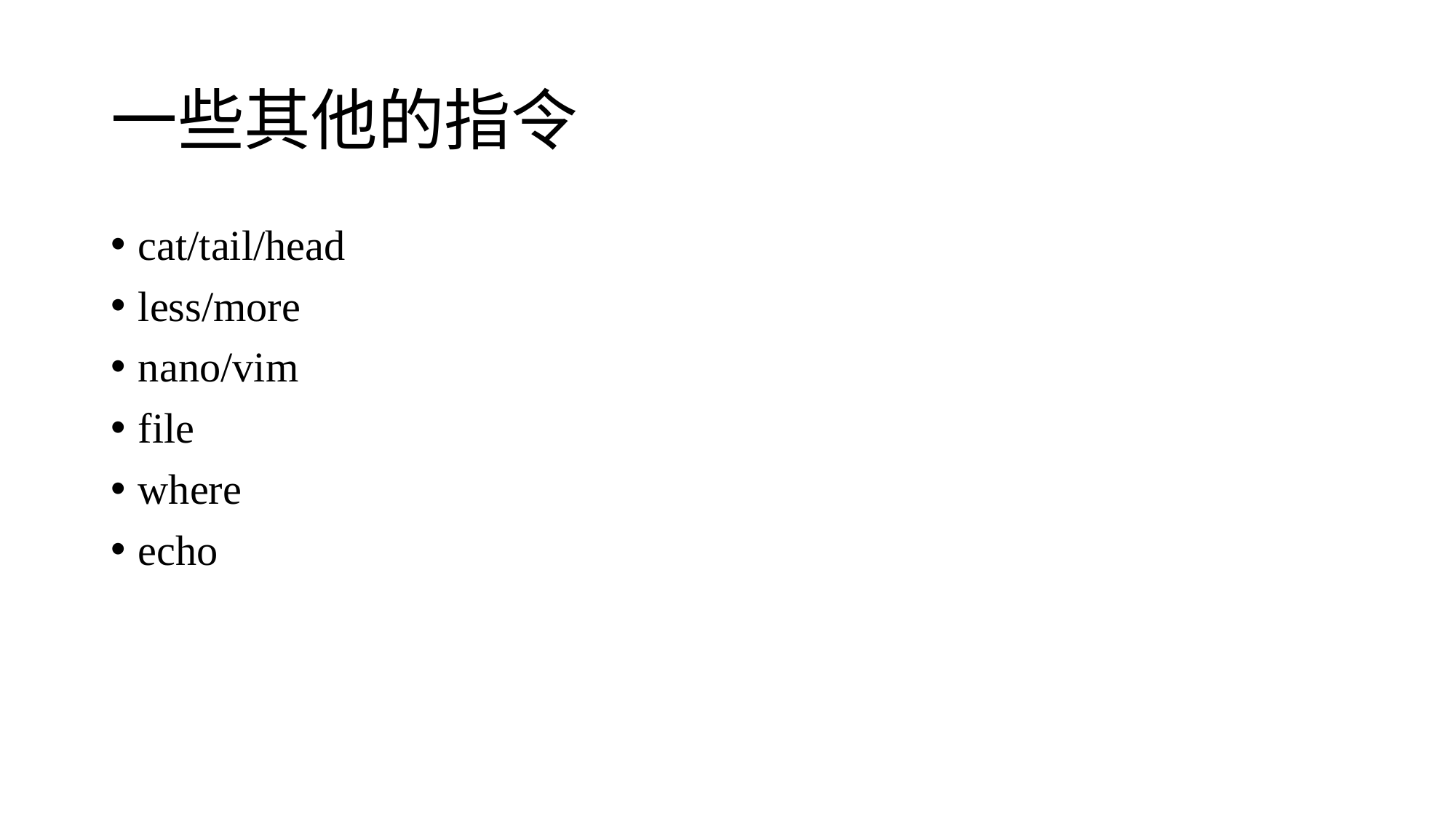

# 一些其他的指令
cat/tail/head
less/more
nano/vim
file
where
echo